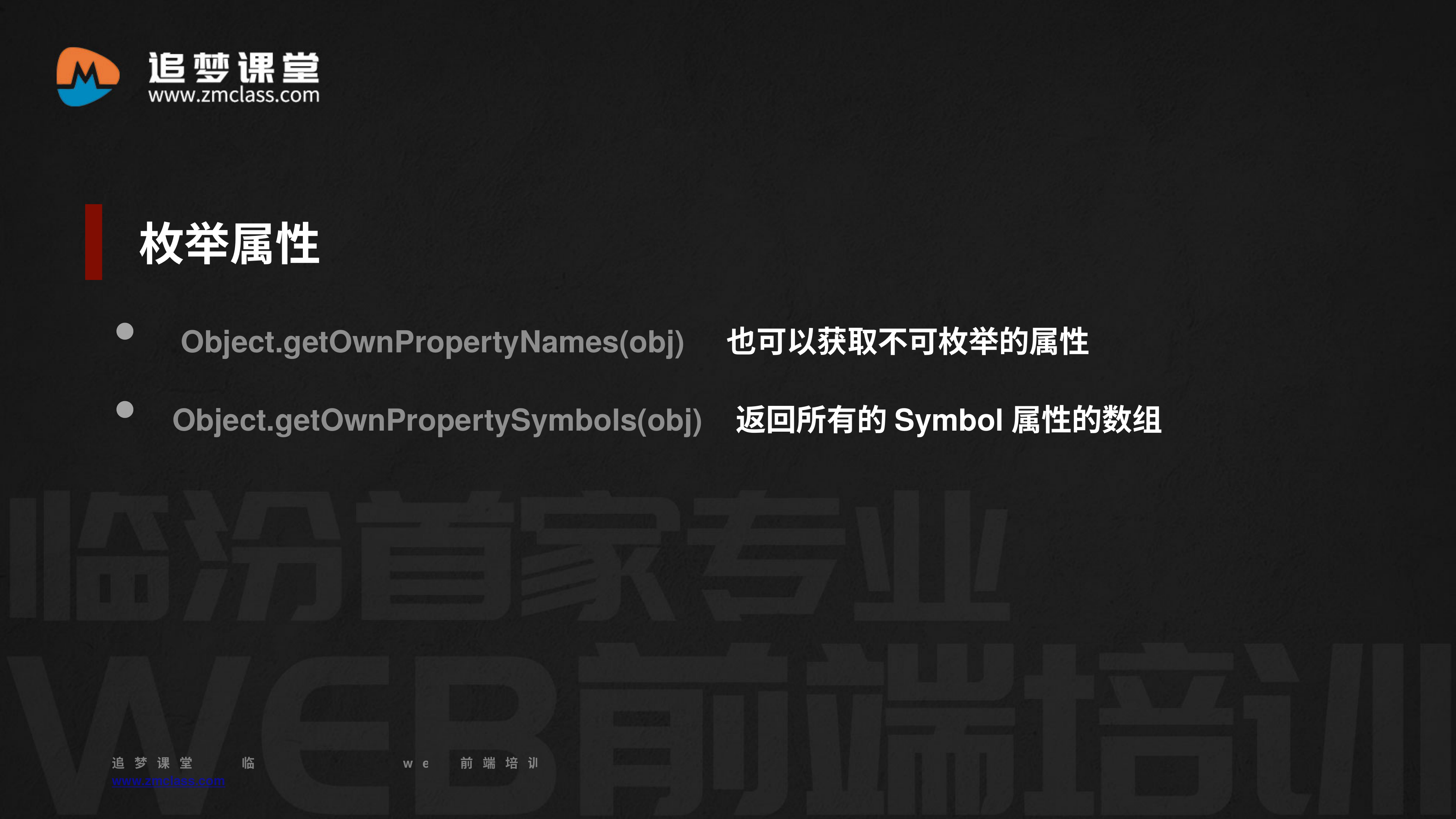

枚举属性
 Object.getOwnPropertyNames(obj)    也可以获取不可枚举的属性

Object.getOwnPropertySymbols(obj)   返回所有的Symbol属性的数组

追梦课堂   临汾首家专业的web前端培训机构                                                          www.zmclass.com
11